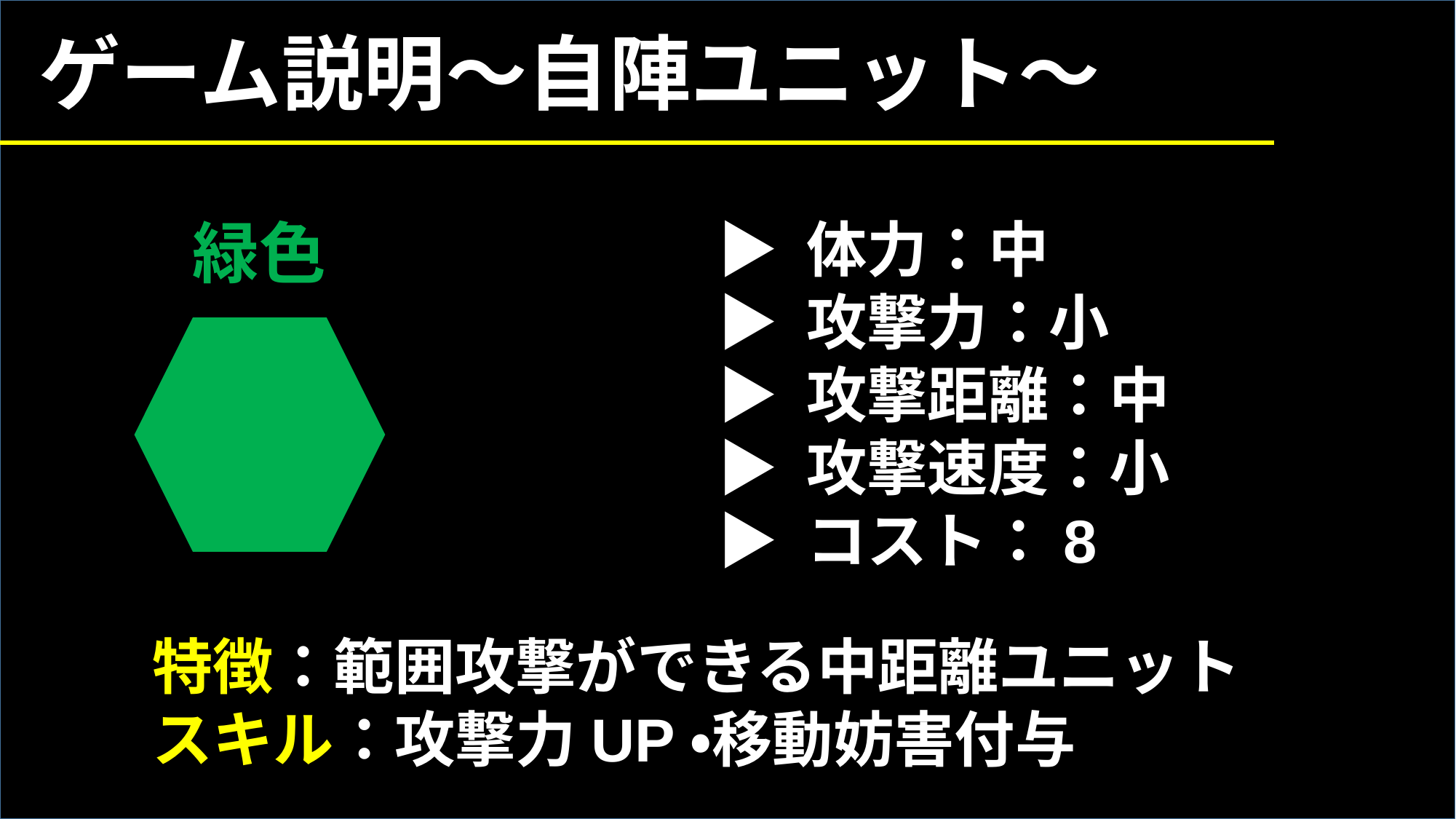

ゲーム説明～自陣ユニット～
緑色
▶ 体力：中
▶ 攻撃力：小
▶ 攻撃距離：中
▶ 攻撃速度：小
▶ コスト：8

特徴：範囲攻撃ができる中距離ユニット
スキル：攻撃力UP・移動妨害付与